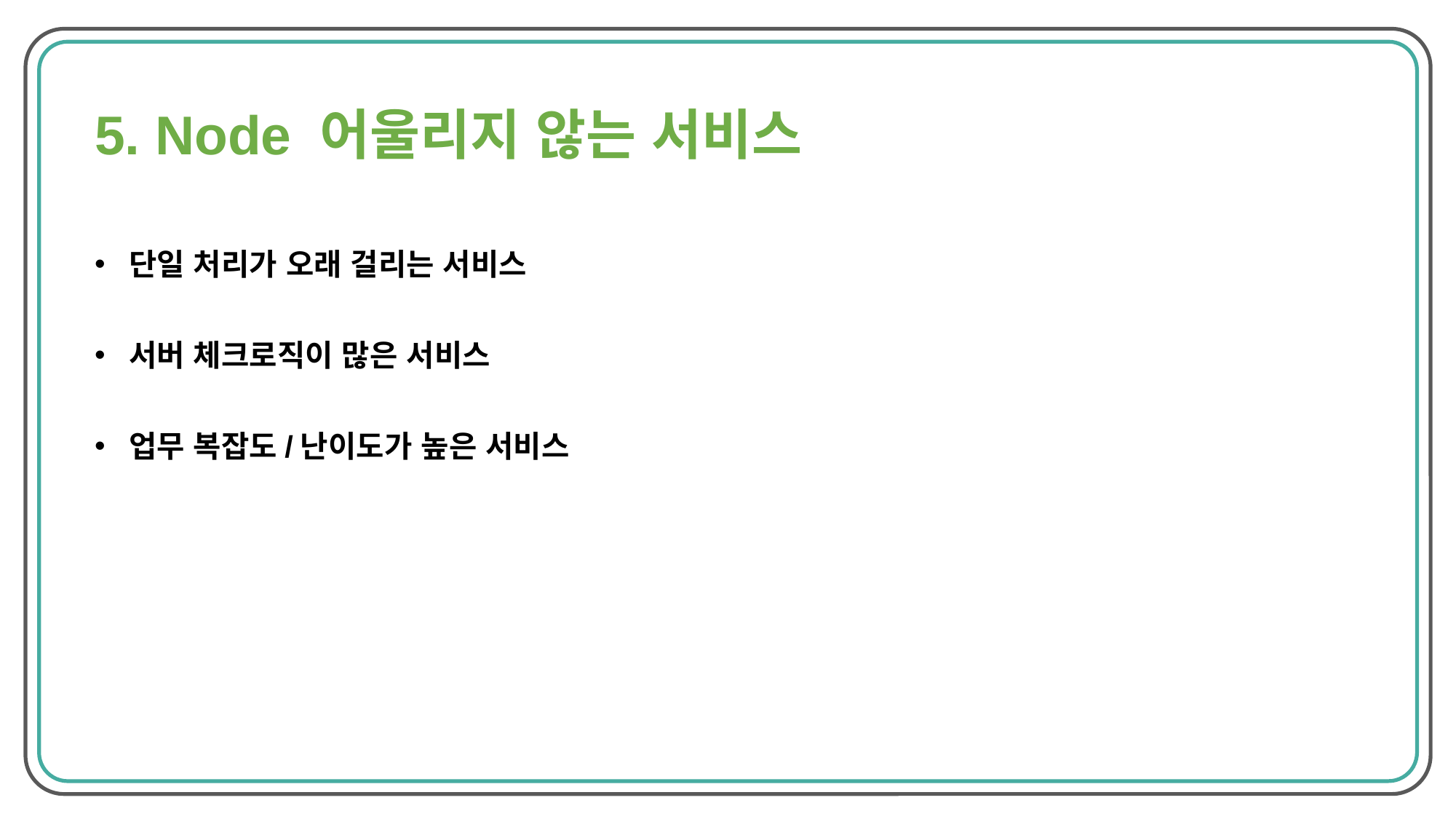

5. Node 어울리지 않는 서비스
단일 처리가 오래 걸리는 서비스
서버 체크로직이 많은 서비스
업무 복잡도/난이도가 높은 서비스